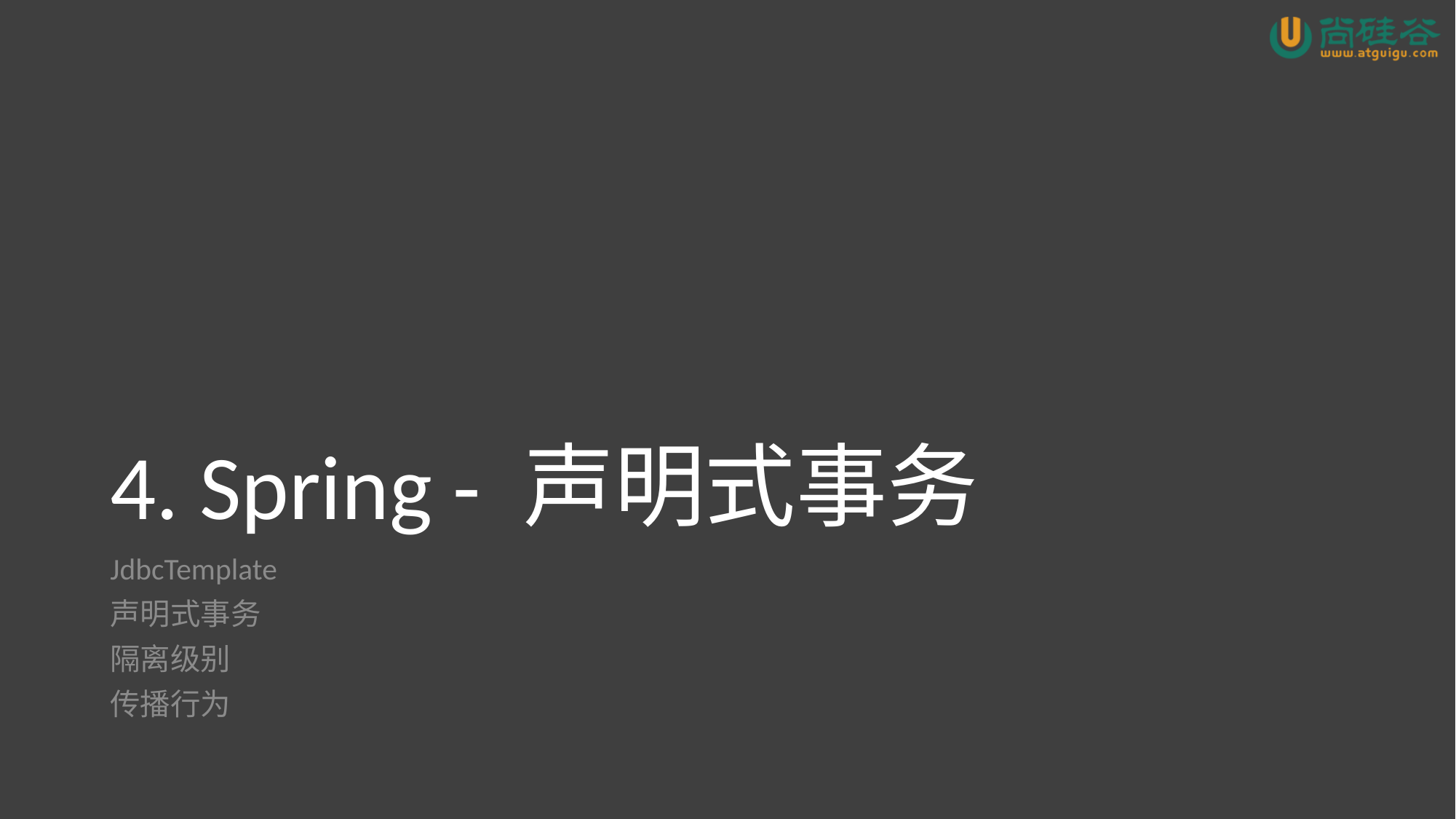

# 4. Spring - 声明式事务
JdbcTemplate
声明式事务
隔离级别
传播行为